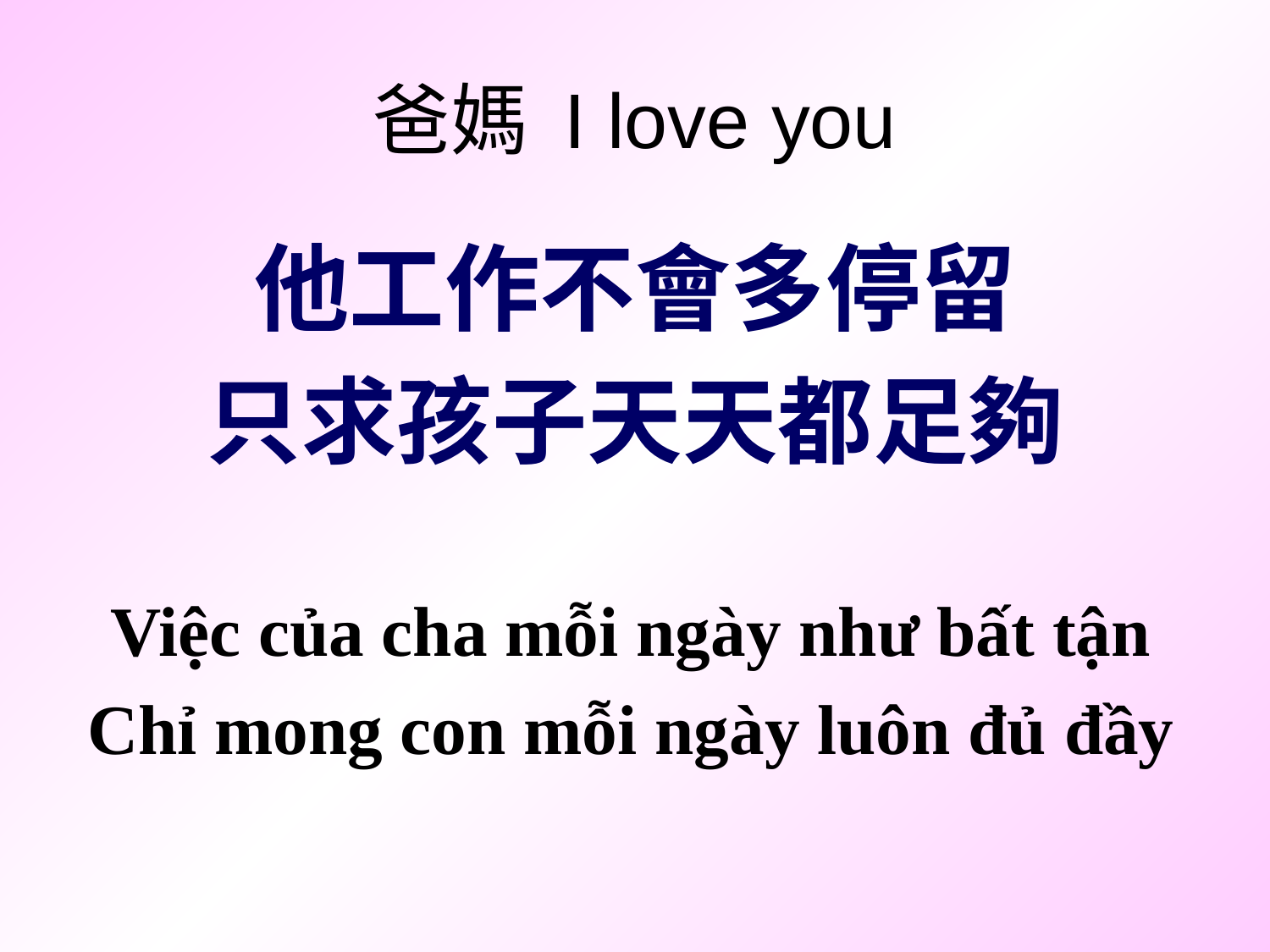

# 爸媽 I love you
他工作不會多停留
只求孩子天天都足夠
Việc của cha mỗi ngày như bất tận
Chỉ mong con mỗi ngày luôn đủ đầy